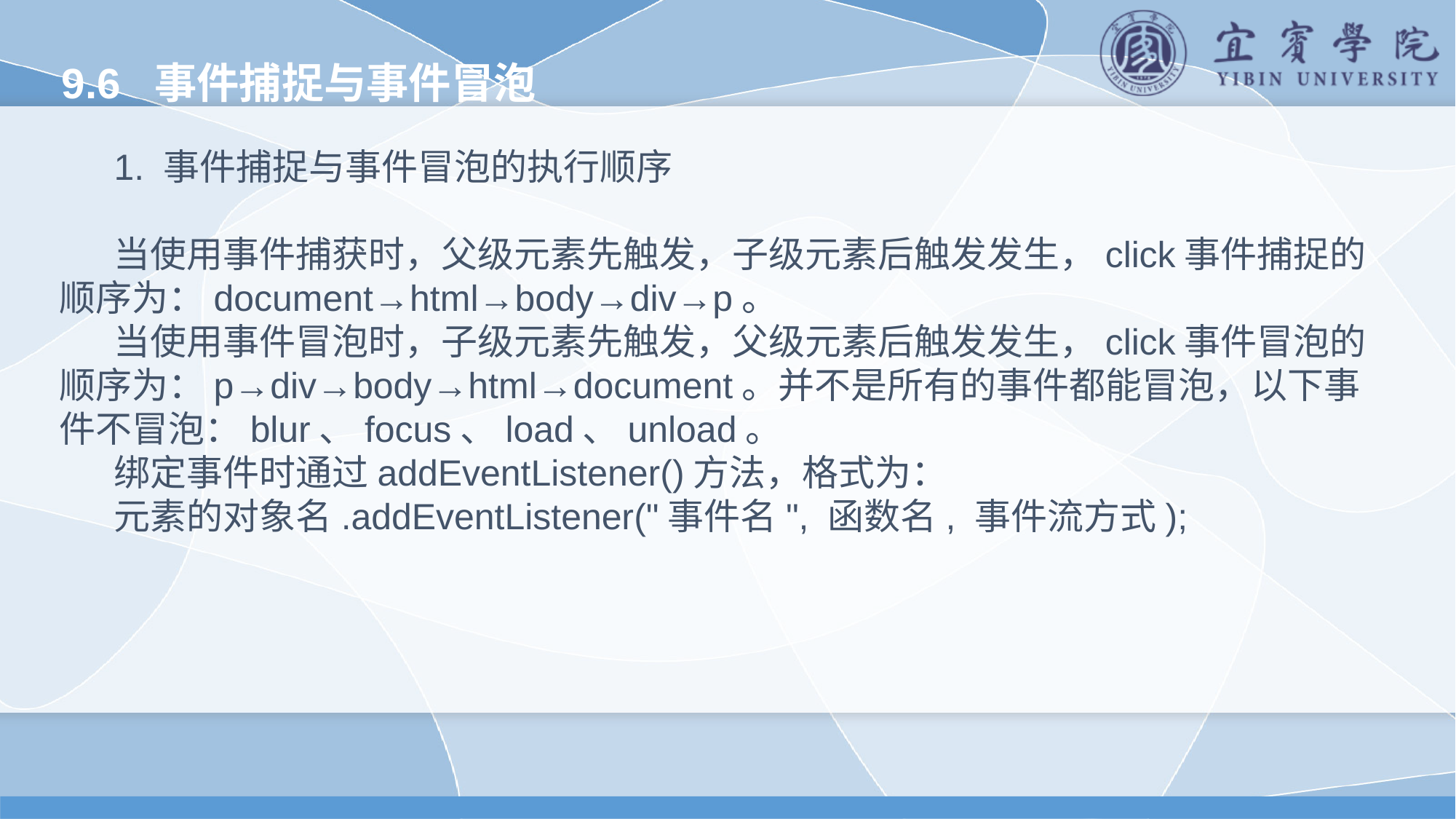

9.6  事件捕捉与事件冒泡
1. 事件捕捉与事件冒泡的执行顺序

当使用事件捕获时，父级元素先触发，子级元素后触发发生，click事件捕捉的顺序为：document→html→body→div→p。
当使用事件冒泡时，子级元素先触发，父级元素后触发发生，click事件冒泡的顺序为：p→div→body→html→document。并不是所有的事件都能冒泡，以下事件不冒泡：blur、focus、load、unload。
绑定事件时通过addEventListener()方法，格式为：
元素的对象名.addEventListener("事件名", 函数名, 事件流方式);